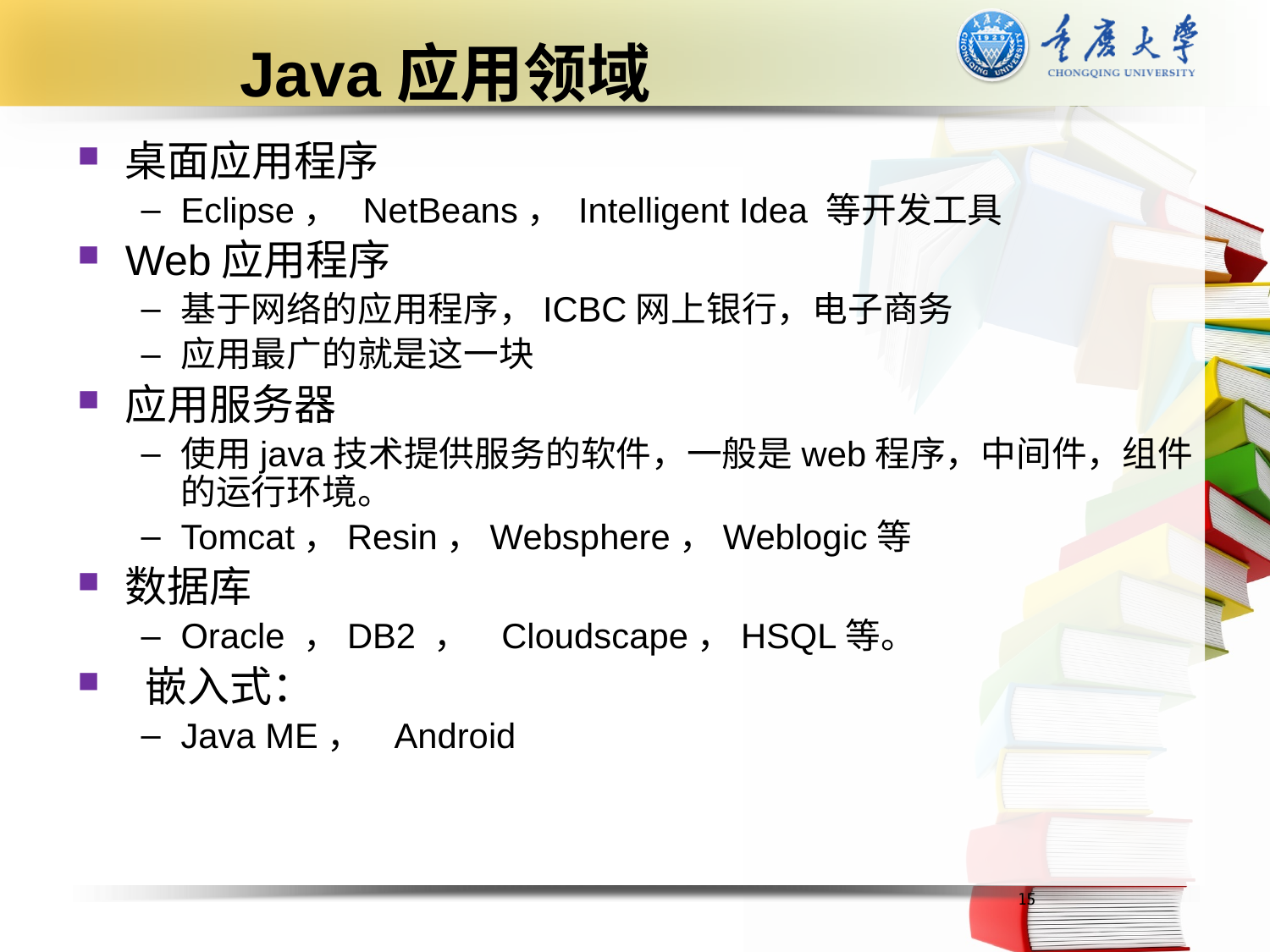

# Java应用领域
桌面应用程序
Eclipse，  NetBeans， Intelligent Idea 等开发工具
Web应用程序
基于网络的应用程序，ICBC网上银行，电子商务
应用最广的就是这一块
应用服务器
使用java技术提供服务的软件，一般是web程序，中间件，组件的运行环境。
Tomcat，Resin，Websphere，Weblogic等
数据库
Oracle ，DB2 ，   Cloudscape，HSQL等。
 嵌入式：
Java ME，   Android
15